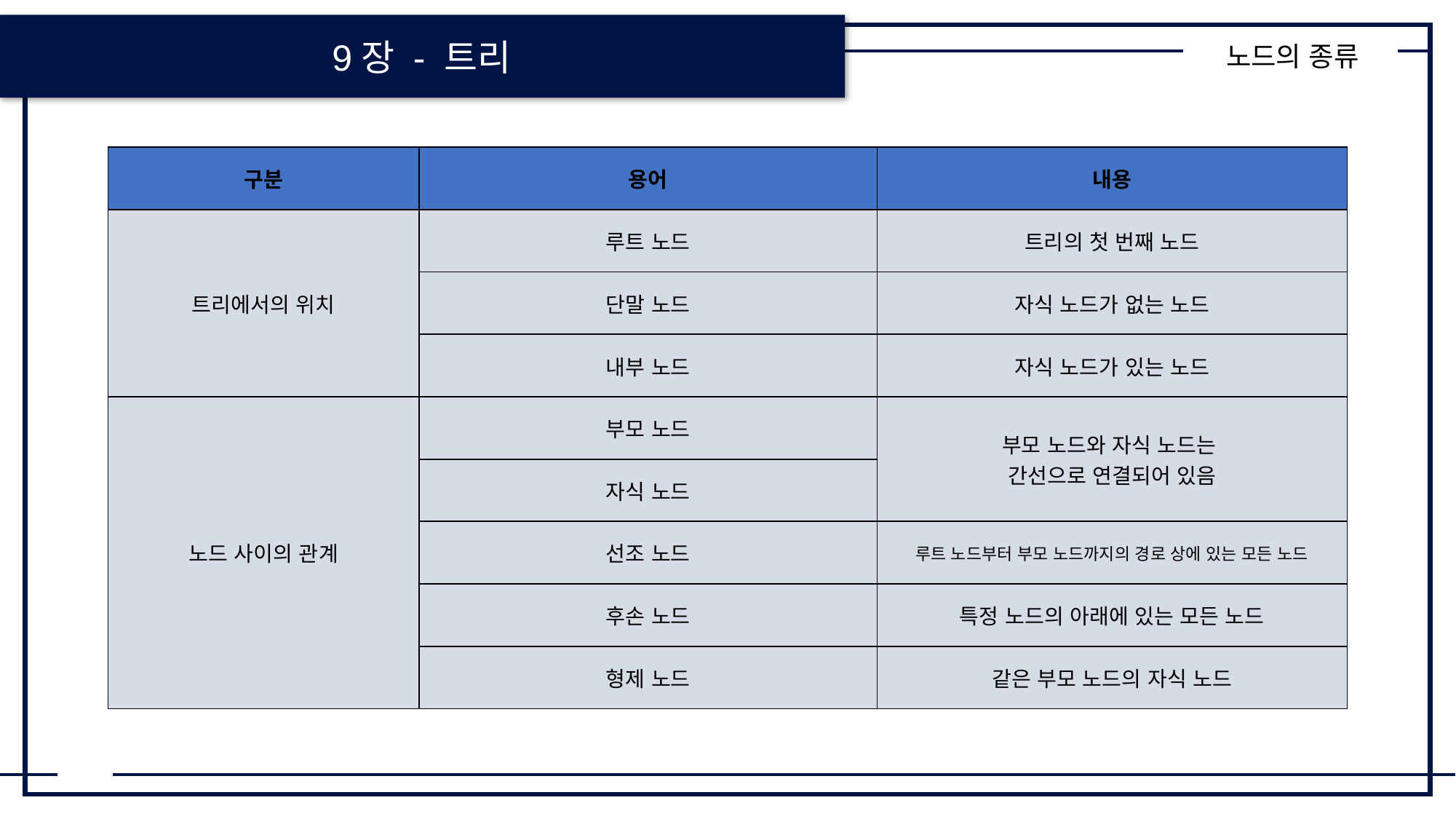

9장 - 트리

노드의 종류
| 구분 | 용어 | 내용 |
| --- | --- | --- |
| 트리에서의 위치 | 루트 노드 | 트리의 첫 번째 노드 |
|  | 단말 노드 | 자식 노드가 없는 노드 |
|  | 내부 노드 | 자식 노드가 있는 노드 |
| 노드 사이의 관계 | 부모 노드 | 부모 노드와 자식 노드는 간선으로 연결되어 있음 |
|  | 자식 노드 |  |
|  | 선조 노드 | 루트 노드부터 부모 노드까지의 경로 상에 있는 모든 노드 |
|  | 후손 노드 | 특정 노드의 아래에 있는 모든 노드 |
|  | 형제 노드 | 같은 부모 노드의 자식 노드 |